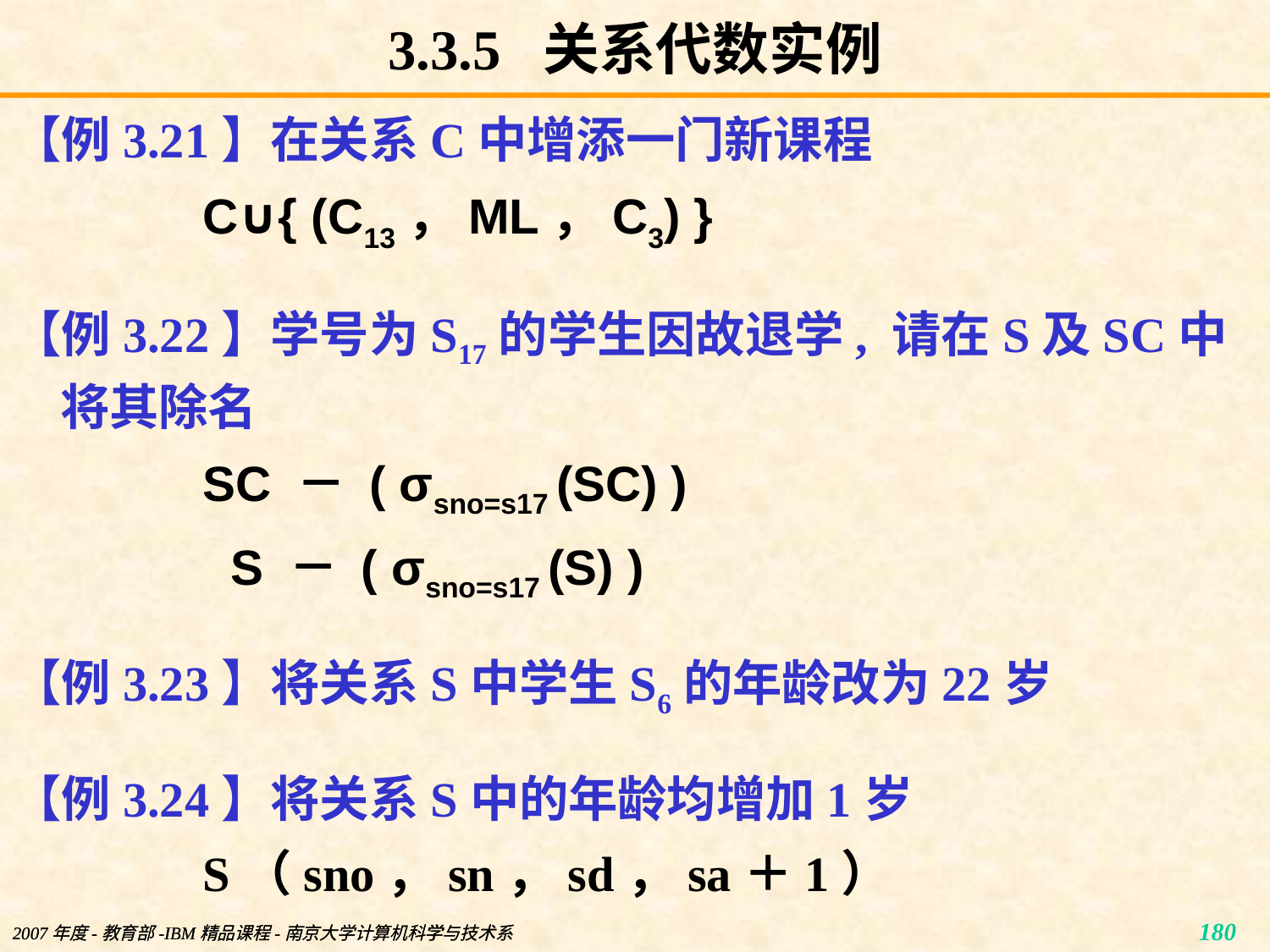

# 3.3.5  关系代数实例
【例3.21】在关系C中增添一门新课程
C∪{ (C13，ML，C3) }

【例3.22】学号为S17的学生因故退学, 请在S及SC中将其除名
SC － ( σsno=s17 (SC) )
  S － ( σsno=s17 (S) )

【例3.23】将关系S中学生S6的年龄改为22岁

【例3.24】将关系S中的年龄均增加1岁
S（sno，sn，sd，sa＋1）
180
2007年度-教育部-IBM精品课程-南京大学计算机科学与技术系
2007年度-教育部-IBM精品课程-南京大学计算机科学与技术系